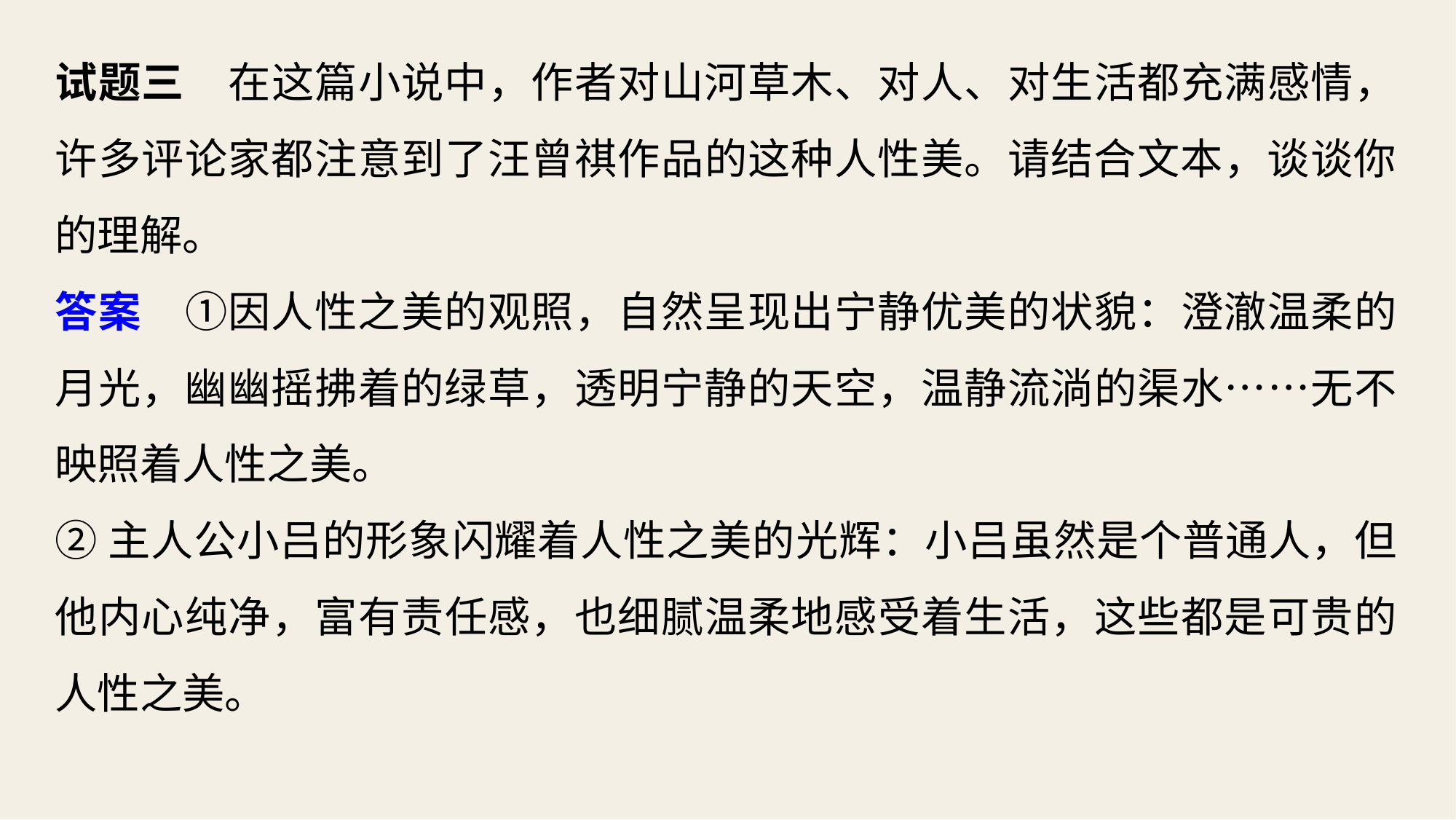

试题三　在这篇小说中，作者对山河草木、对人、对生活都充满感情，许多评论家都注意到了汪曾祺作品的这种人性美。请结合文本，谈谈你的理解。
答案　①因人性之美的观照，自然呈现出宁静优美的状貌：澄澈温柔的月光，幽幽摇拂着的绿草，透明宁静的天空，温静流淌的渠水……无不映照着人性之美。
②主人公小吕的形象闪耀着人性之美的光辉：小吕虽然是个普通人，但他内心纯净，富有责任感，也细腻温柔地感受着生活，这些都是可贵的人性之美。